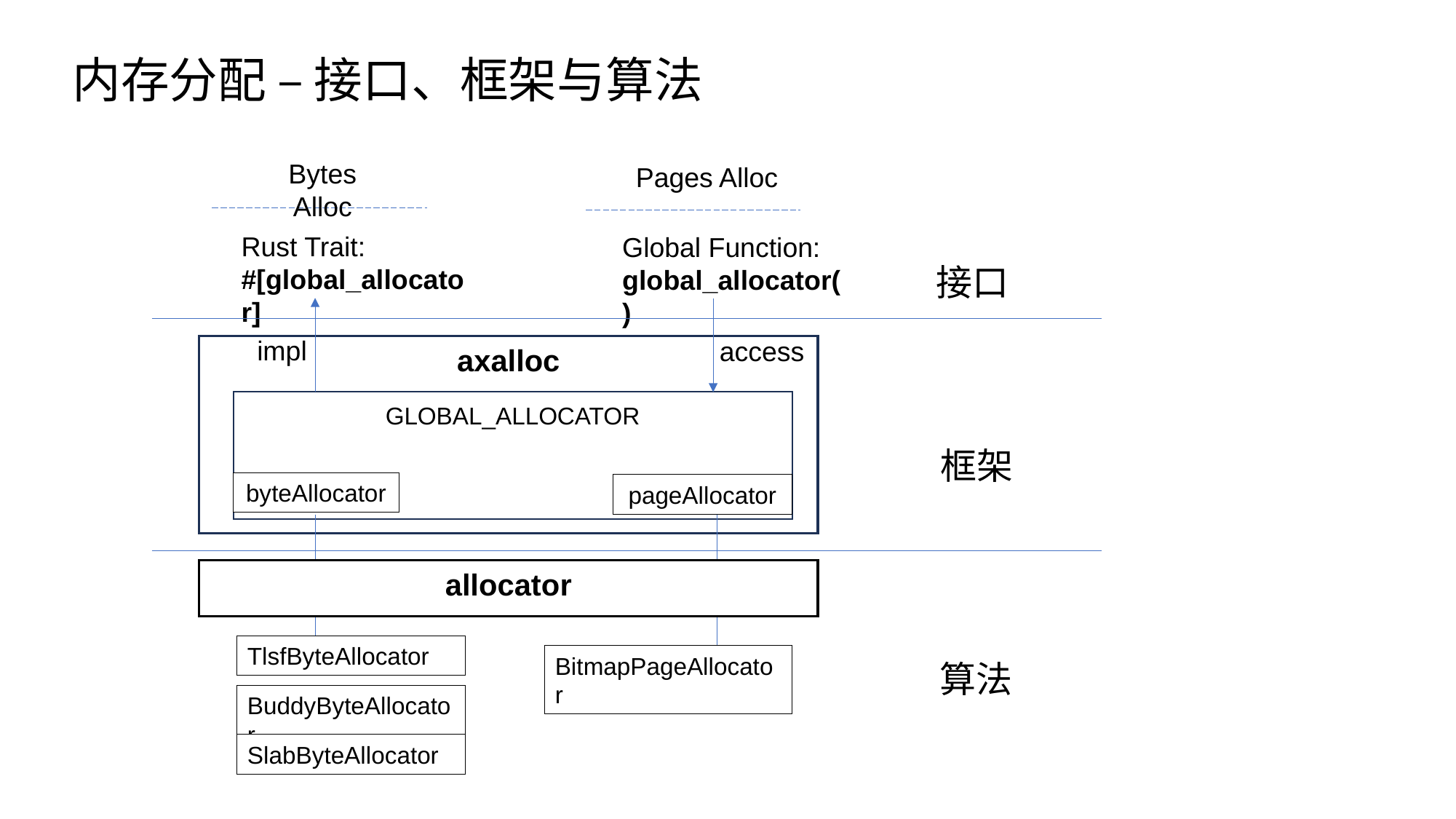

内存分配 – 接口、框架与算法
Bytes Alloc
Pages Alloc
Rust Trait:
#[global_allocator]
Global Function:
global_allocator()
接口
impl
access
axalloc

GLOBAL_ALLOCATOR
框架
byteAllocator
pageAllocator
allocator
TlsfByteAllocator
BitmapPageAllocator
算法
BuddyByteAllocator
SlabByteAllocator